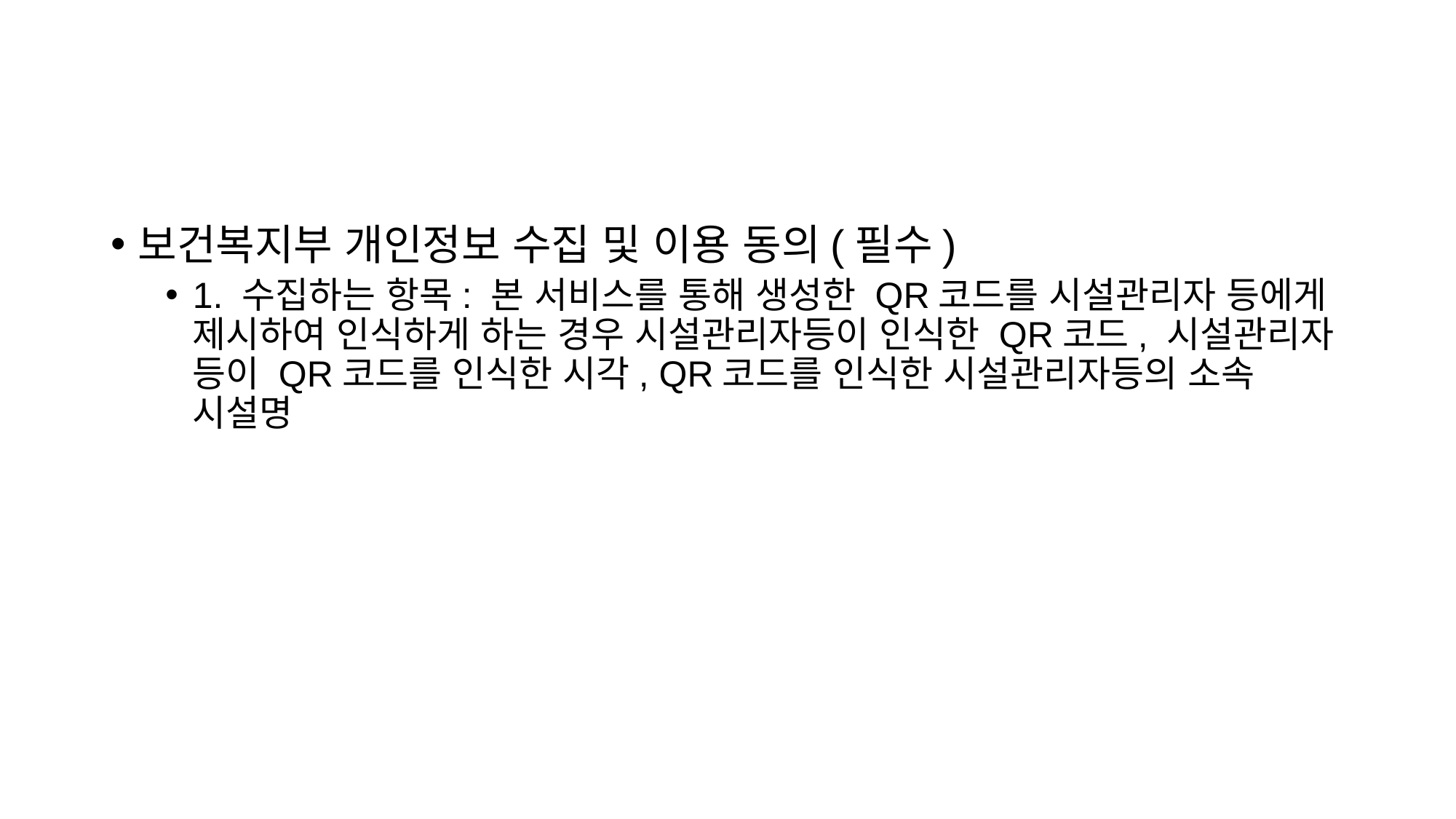

#
보건복지부 개인정보 수집 및 이용 동의(필수)
1. 수집하는 항목: 본 서비스를 통해 생성한 QR코드를 시설관리자 등에게 제시하여 인식하게 하는 경우 시설관리자등이 인식한 QR코드, 시설관리자 등이 QR코드를 인식한 시각, QR코드를 인식한 시설관리자등의 소속 시설명